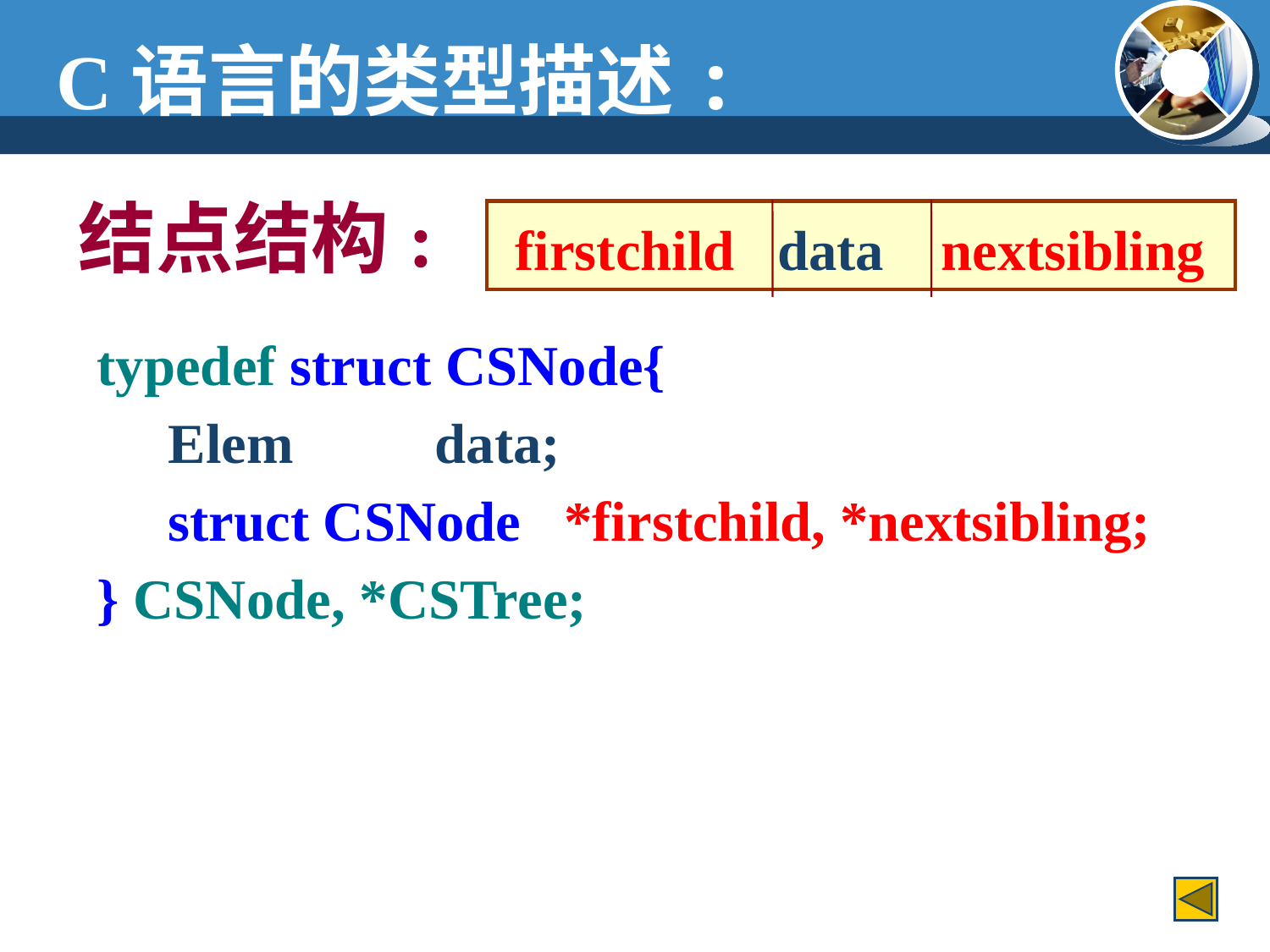

C语言的类型描述:
结点结构:
 firstchild   data    nextsibling

typedef struct CSNode{
     Elem          data;
     struct CSNode   *firstchild, *nextsibling;
} CSNode, *CSTree;